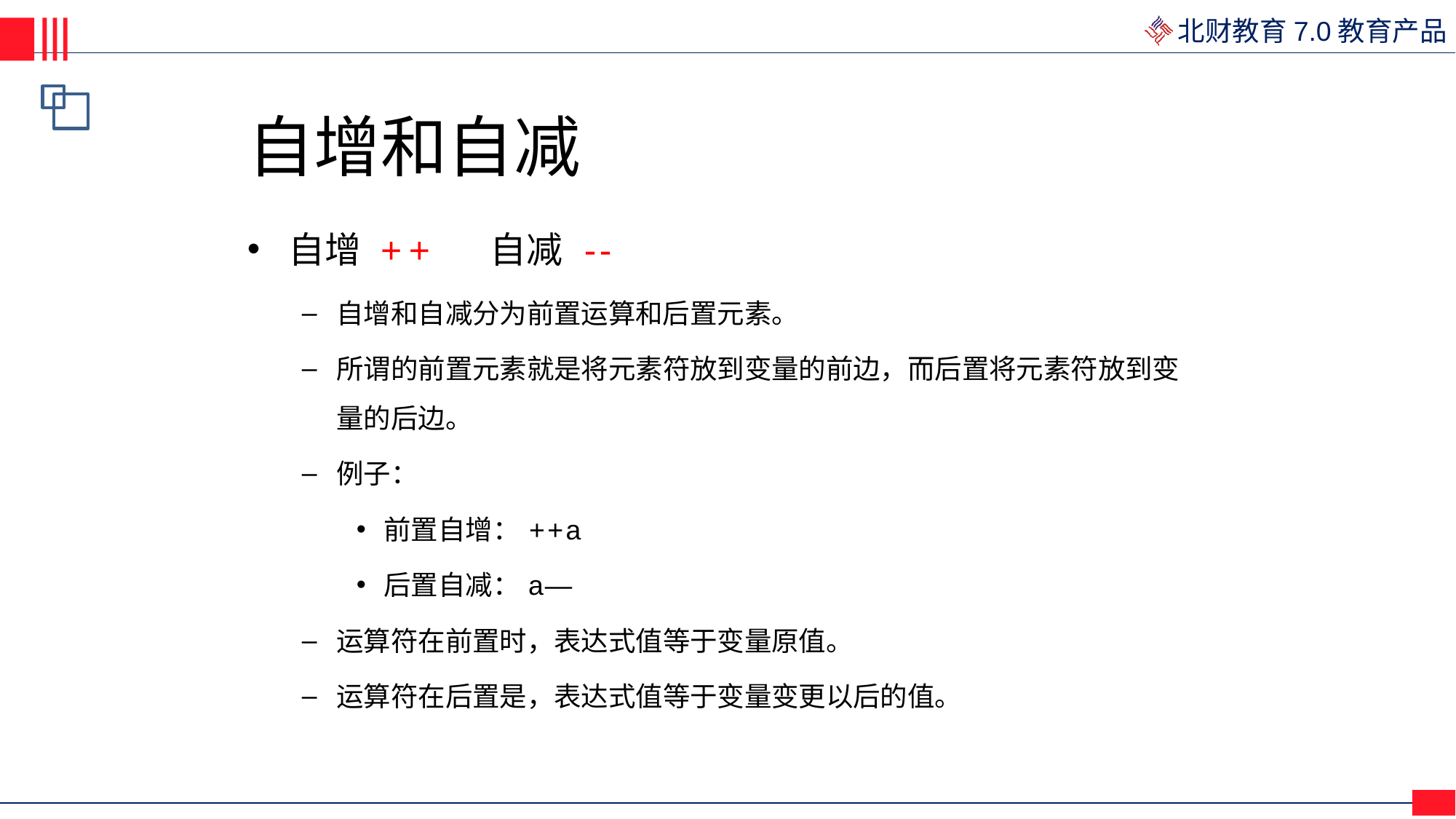

# 自增和自减
自增 ++	自减	--
自增和自减分为前置运算和后置元素。
所谓的前置元素就是将元素符放到变量的前边，而后置将元素符放到变 量的后边。
例子：
前置自增：++a
后置自减：a—
运算符在前置时，表达式值等于变量原值。
运算符在后置是，表达式值等于变量变更以后的值。